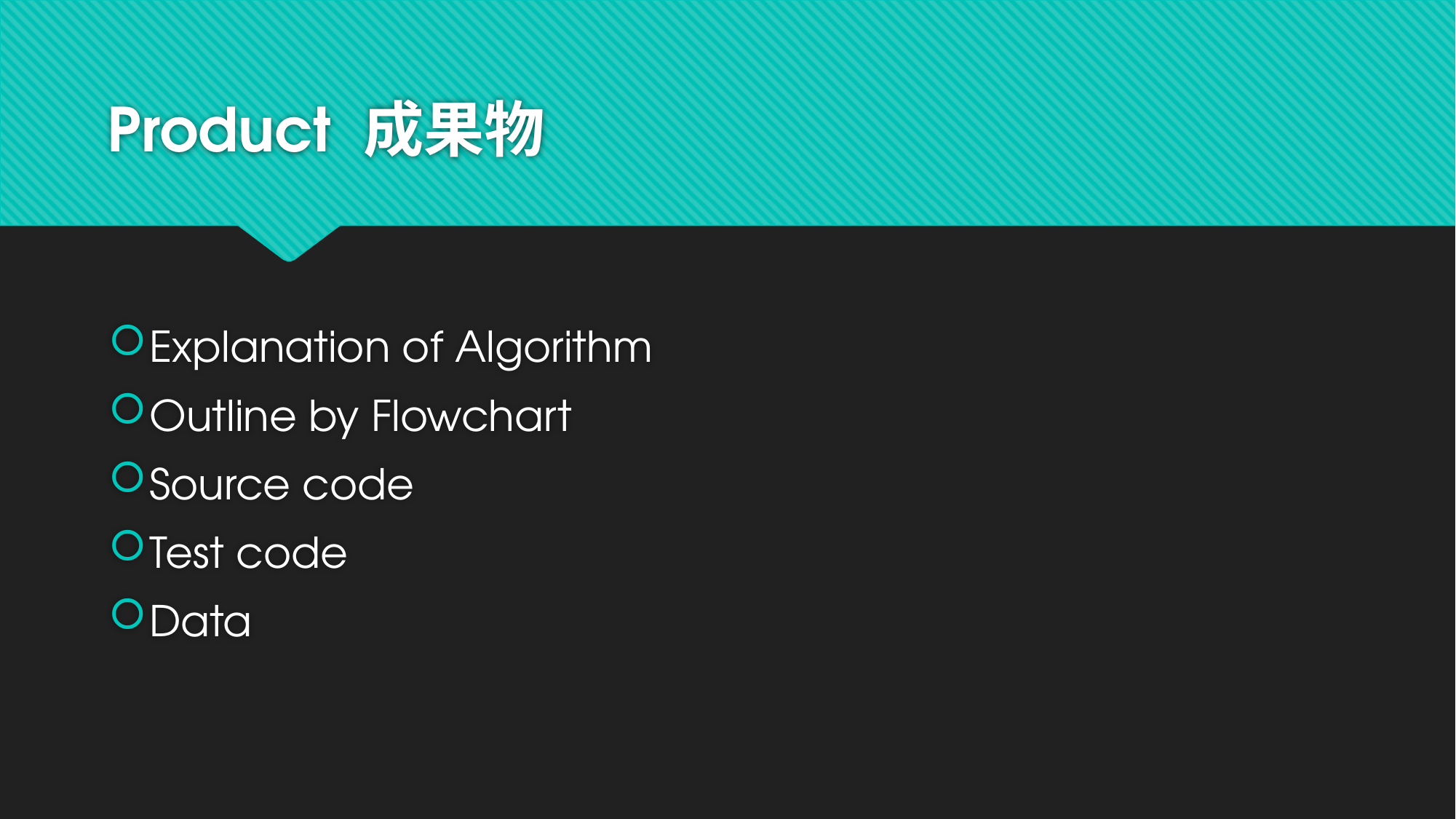

# Product 成果物

Explanation of Algorithm
Outline by Flowchart
Source code
Test code
Data